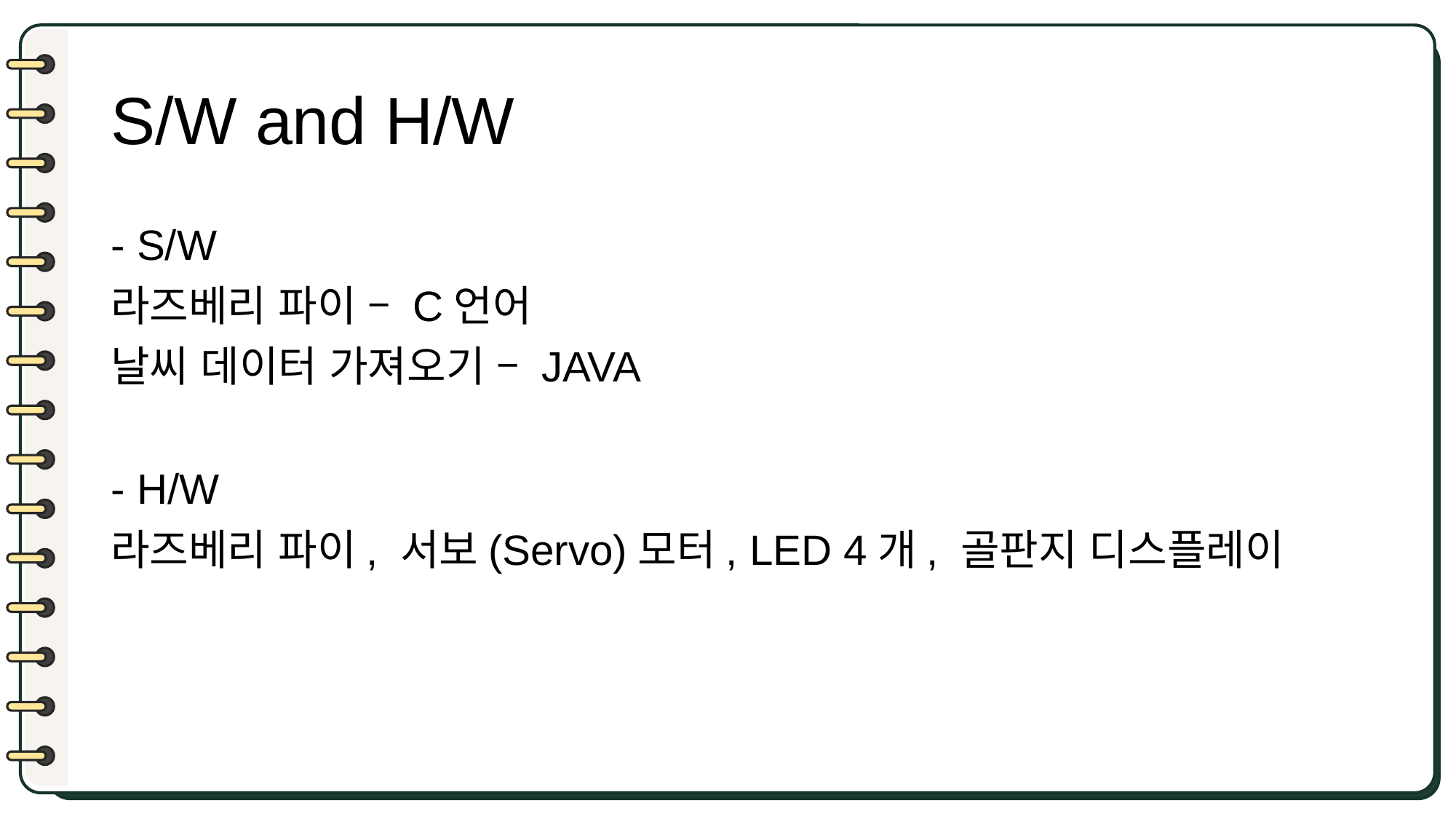

# S/W and H/W
- S/W
라즈베리 파이 – C언어
날씨 데이터 가져오기 – JAVA

- H/W
라즈베리 파이, 서보(Servo)모터, LED 4개, 골판지 디스플레이